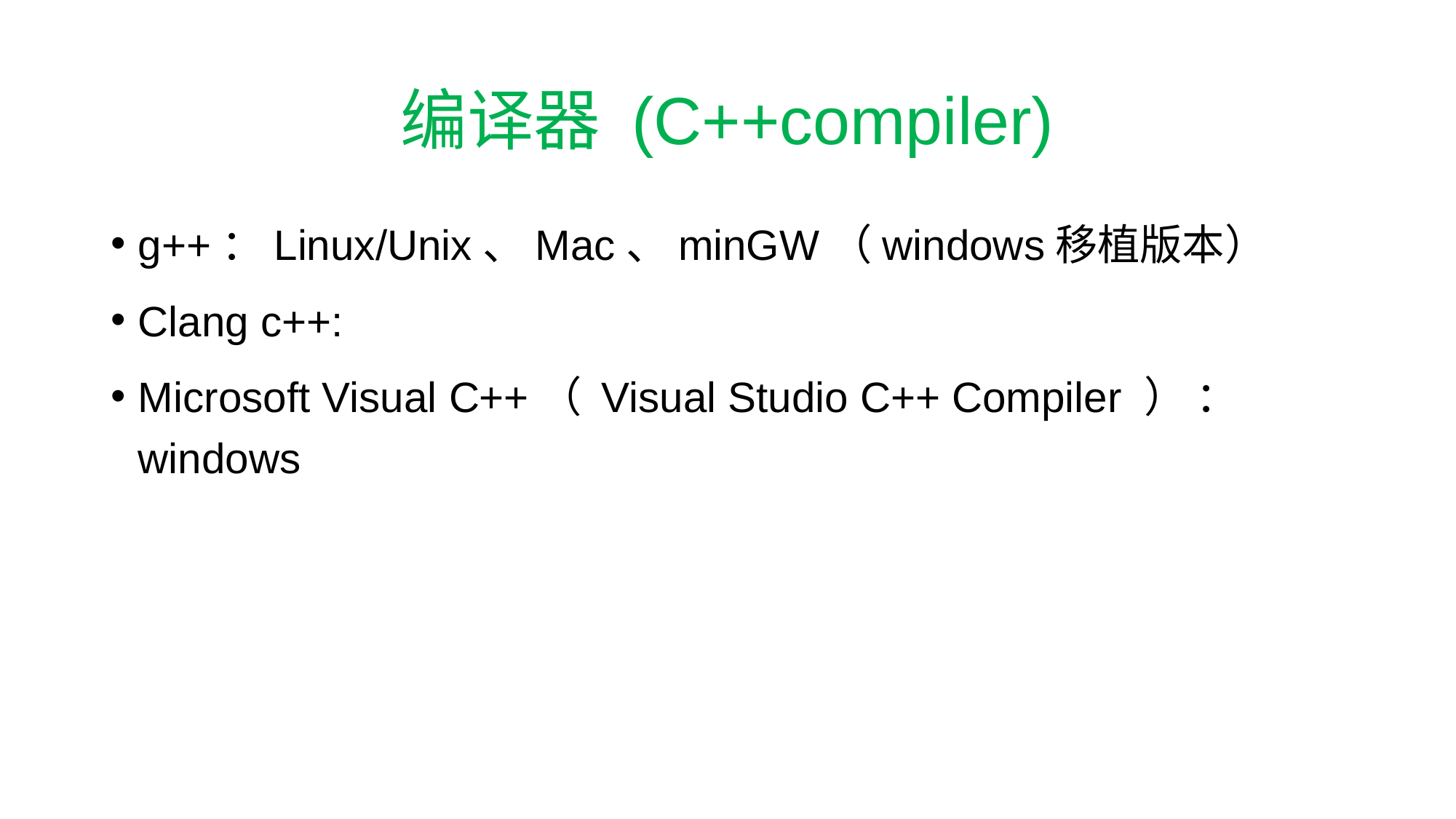

# 编译器 (C++compiler)
g++：Linux/Unix、Mac、minGW（windows移植版本）
Clang c++:
Microsoft Visual C++（ Visual Studio C++ Compiler ） ：windows